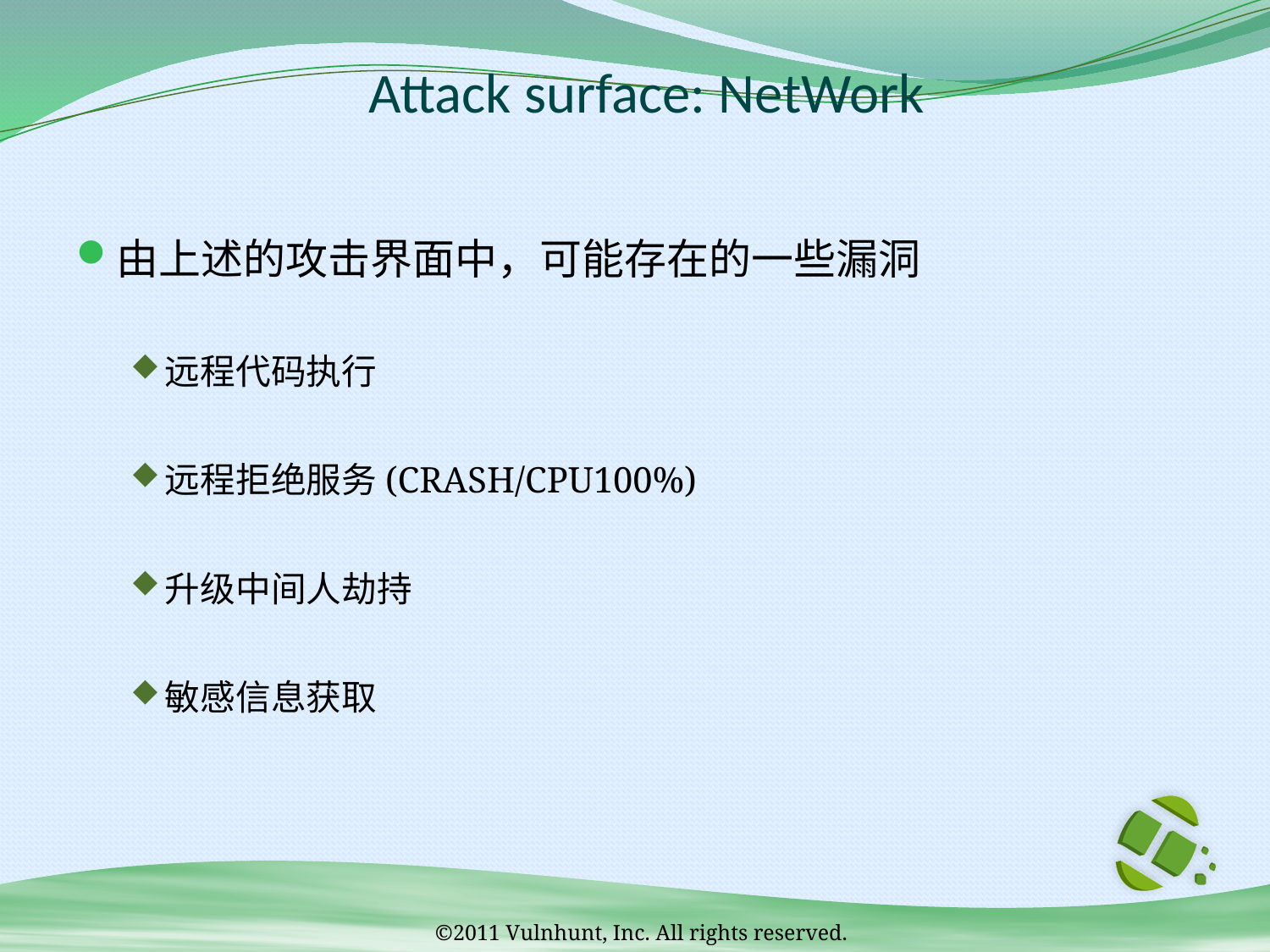

# Attack surface: NetWork
由上述的攻击界面中，可能存在的一些漏洞

远程代码执行

远程拒绝服务(CRASH/CPU100%)

升级中间人劫持

敏感信息获取